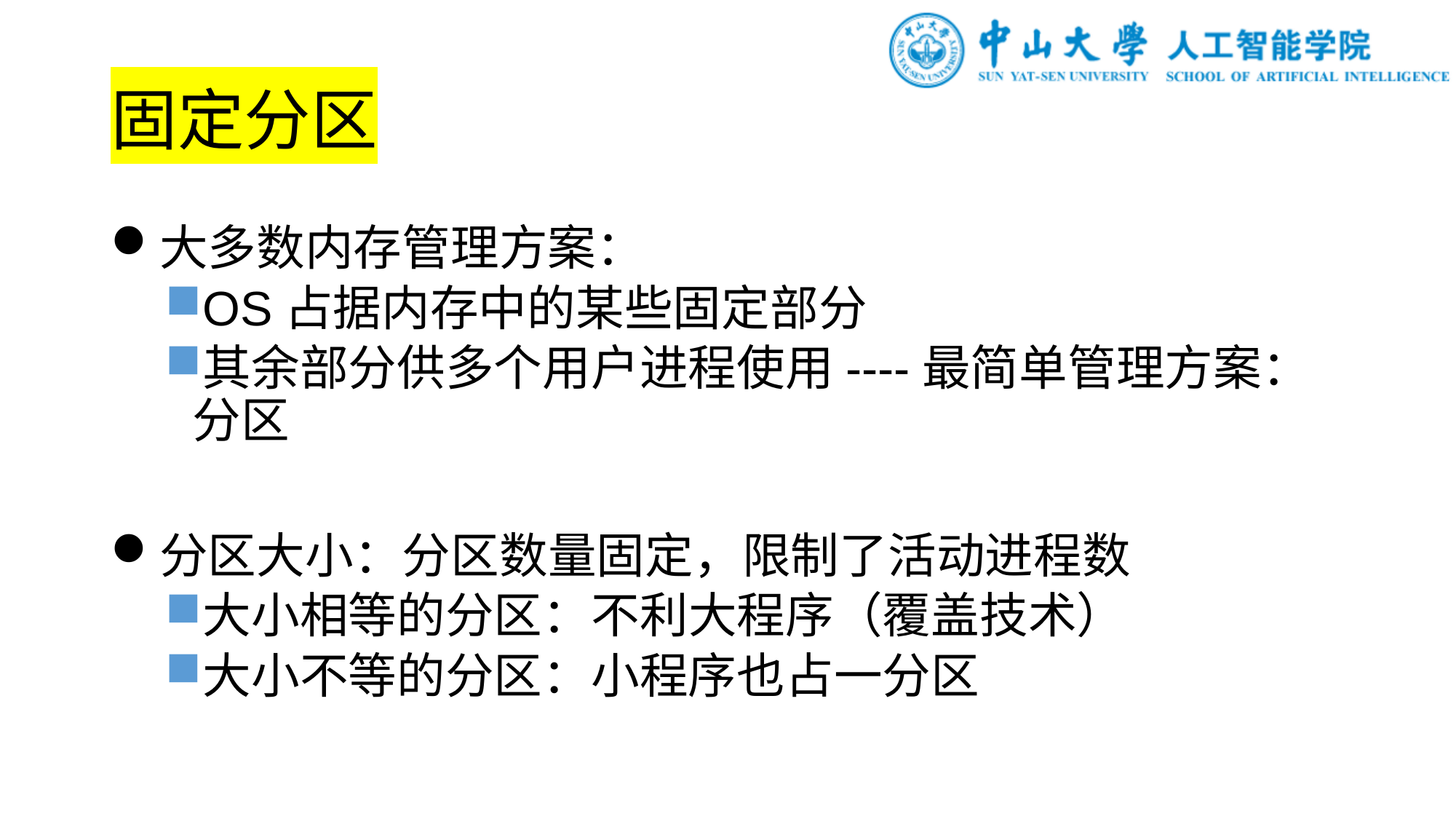

# 固定分区
大多数内存管理方案：
OS占据内存中的某些固定部分
其余部分供多个用户进程使用----最简单管理方案：分区

分区大小：分区数量固定，限制了活动进程数
大小相等的分区：不利大程序（覆盖技术）
大小不等的分区：小程序也占一分区